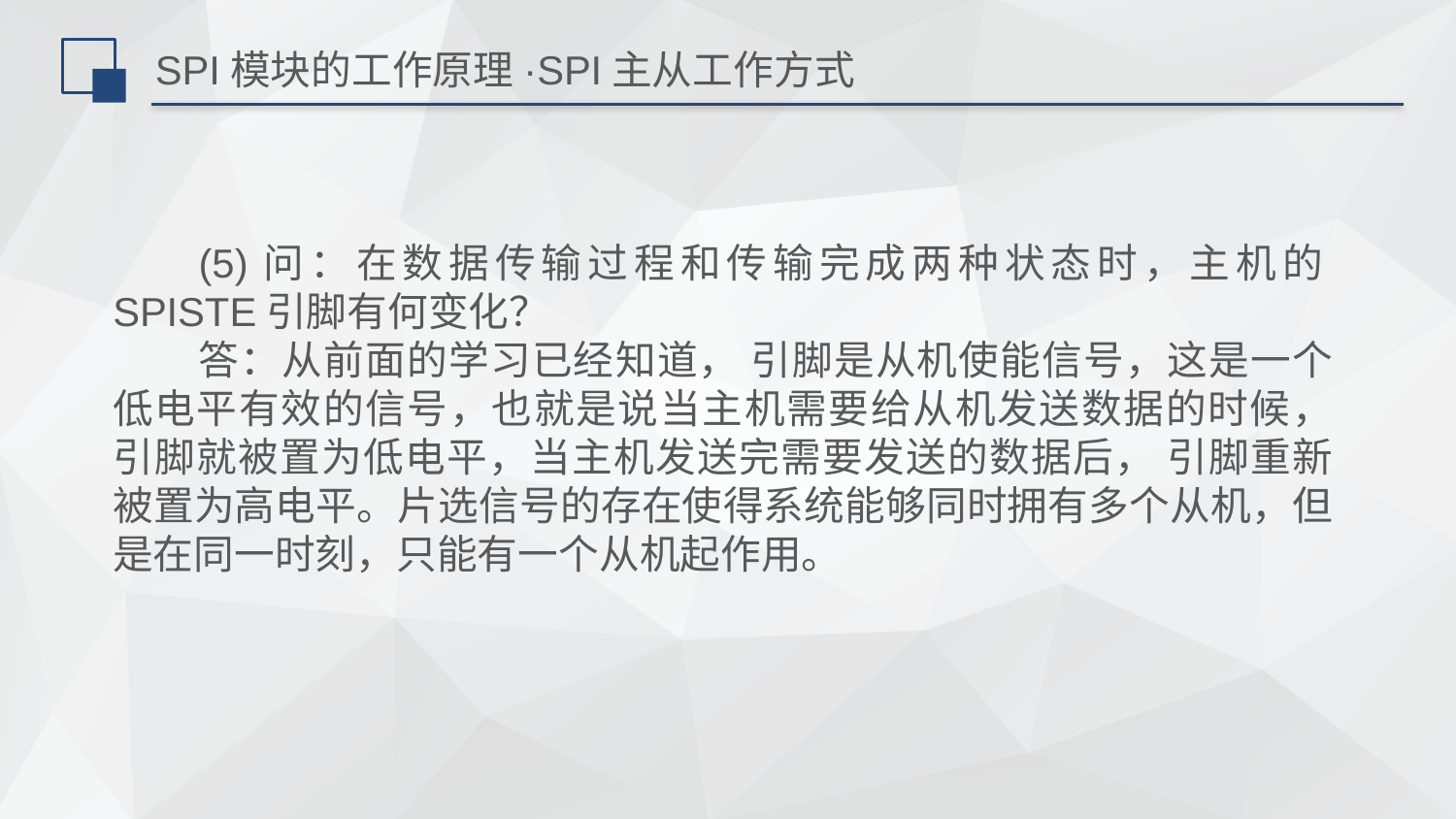

# SPI模块的工作原理·SPI主从工作方式
(5)问：在数据传输过程和传输完成两种状态时，主机的SPISTE引脚有何变化？
答：从前面的学习已经知道， 引脚是从机使能信号，这是一个低电平有效的信号，也就是说当主机需要给从机发送数据的时候， 引脚就被置为低电平，当主机发送完需要发送的数据后， 引脚重新被置为高电平。片选信号的存在使得系统能够同时拥有多个从机，但是在同一时刻，只能有一个从机起作用。